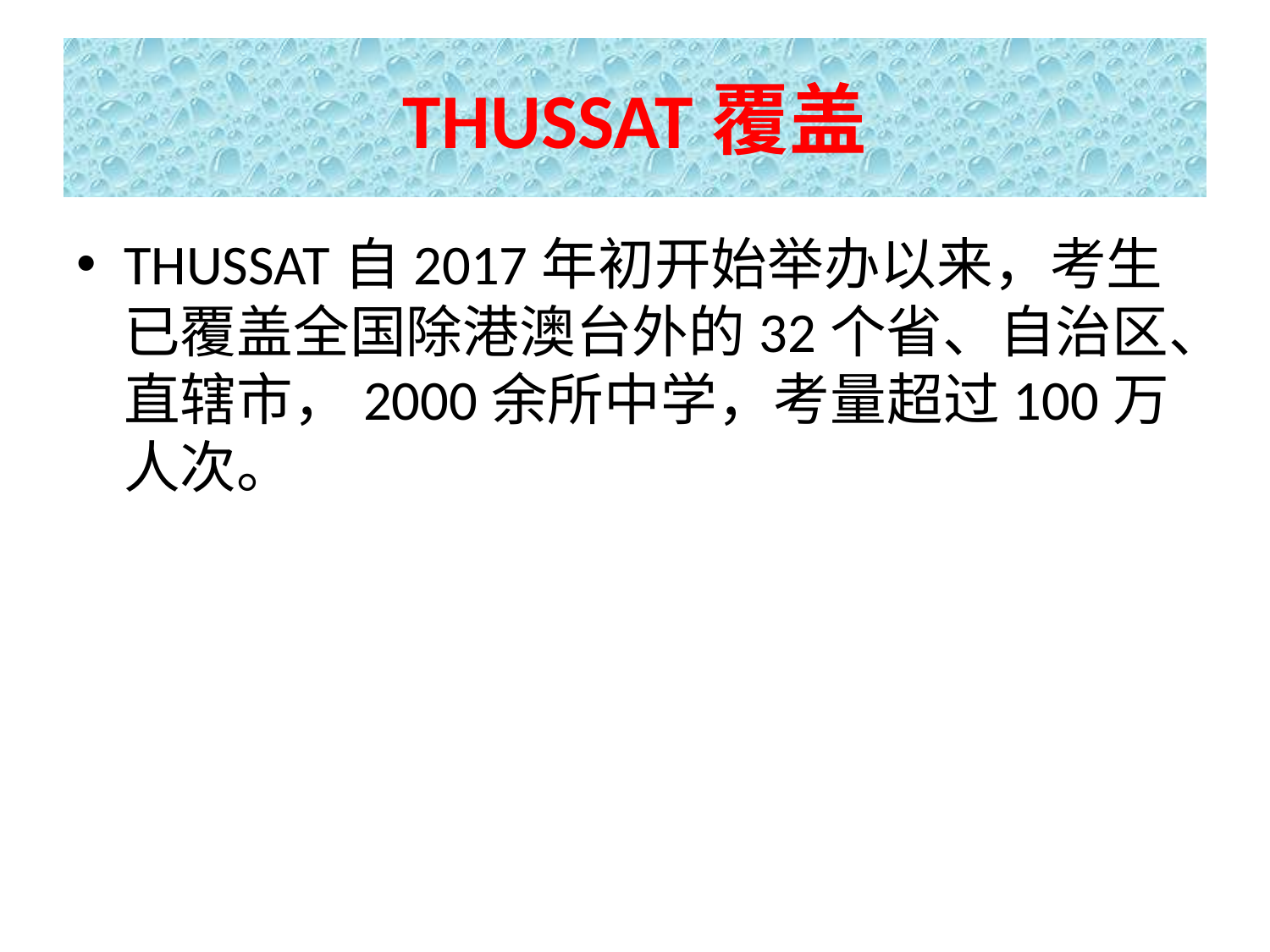

# THUSSAT覆盖
THUSSAT自2017年初开始举办以来，考生已覆盖全国除港澳台外的32个省、自治区、直辖市，2000余所中学，考量超过100万人次。